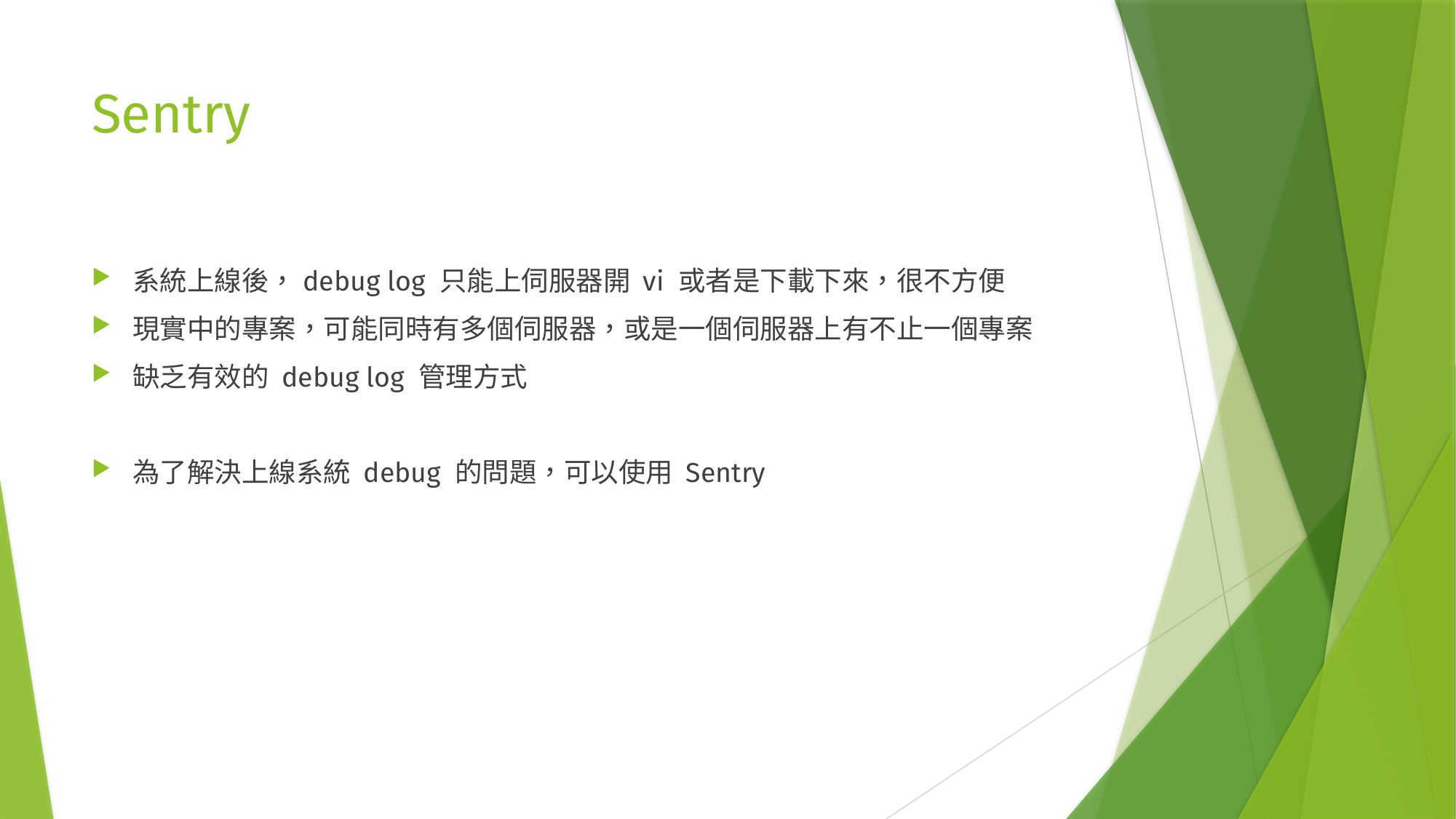

# Sentry
系統上線後，debug log 只能上伺服器開 vi 或者是下載下來，很不方便
現實中的專案，可能同時有多個伺服器，或是一個伺服器上有不止一個專案
缺乏有效的 debug log 管理方式

為了解決上線系統 debug 的問題，可以使用 Sentry